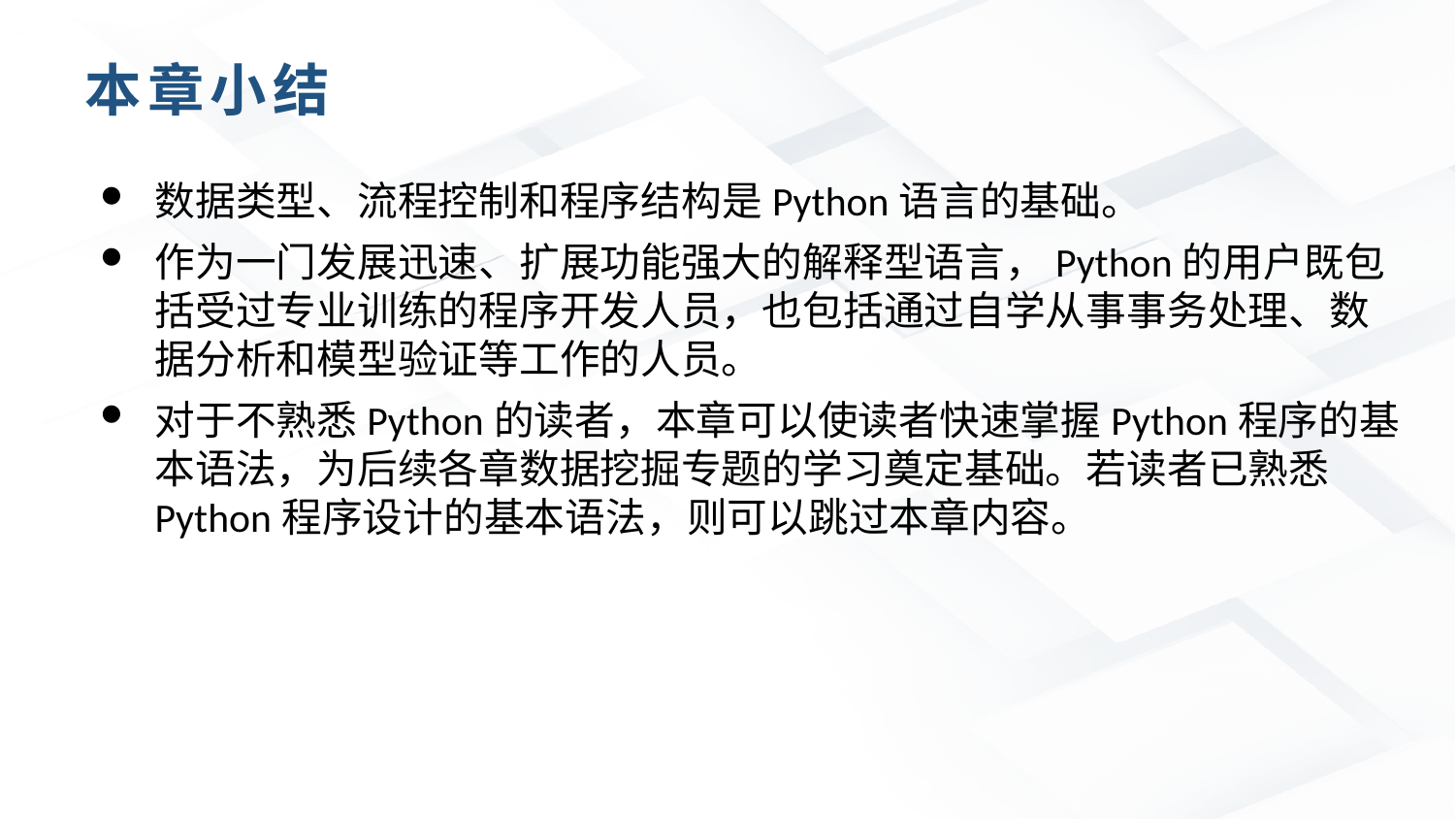

本章小结
数据类型、流程控制和程序结构是Python语言的基础。
作为一门发展迅速、扩展功能强大的解释型语言，Python的用户既包括受过专业训练的程序开发人员，也包括通过自学从事事务处理、数据分析和模型验证等工作的人员。
对于不熟悉Python的读者，本章可以使读者快速掌握Python程序的基本语法，为后续各章数据挖掘专题的学习奠定基础。若读者已熟悉Python程序设计的基本语法，则可以跳过本章内容。